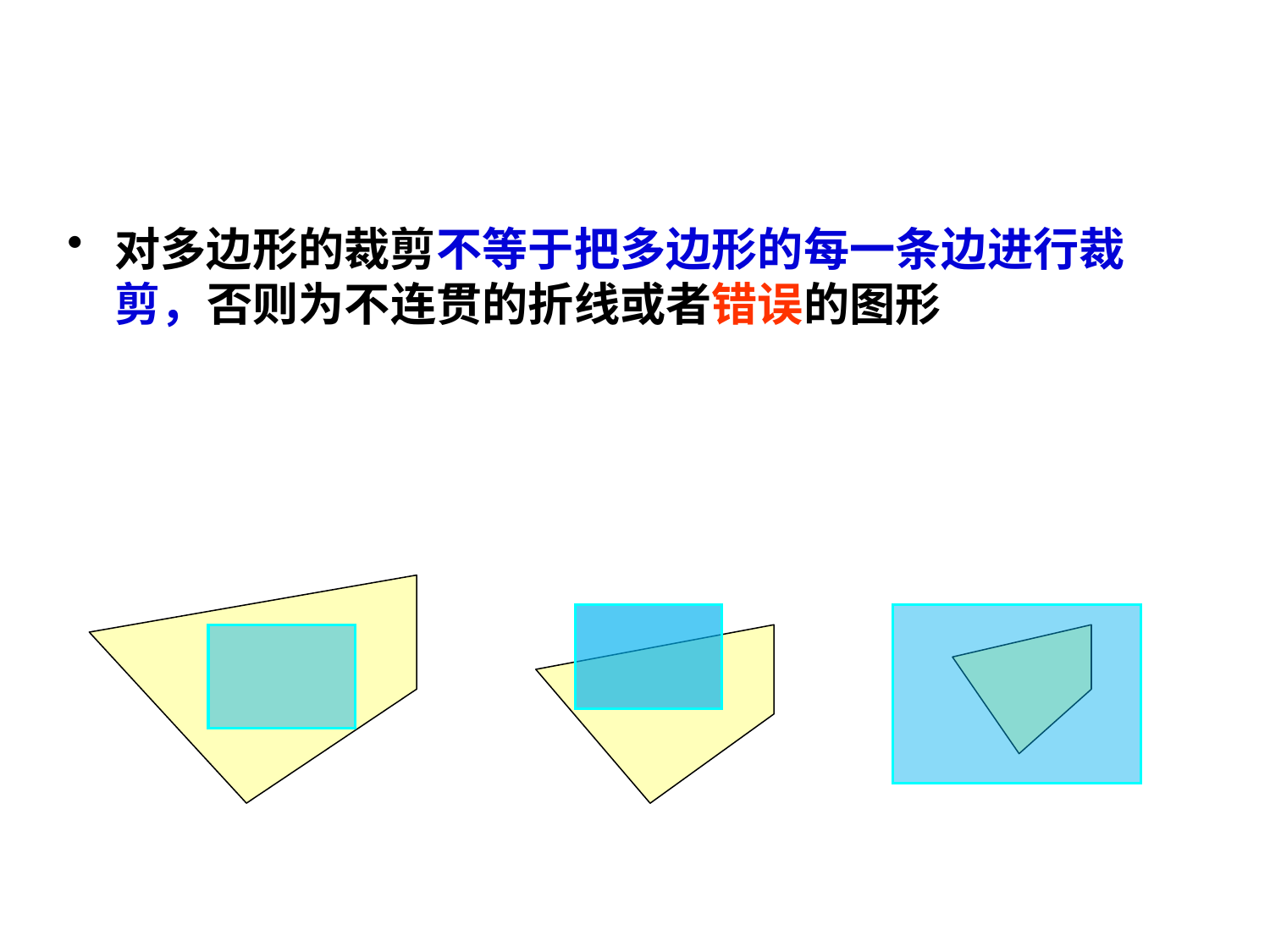

#
对多边形的裁剪不等于把多边形的每一条边进行裁剪，否则为不连贯的折线或者错误的图形